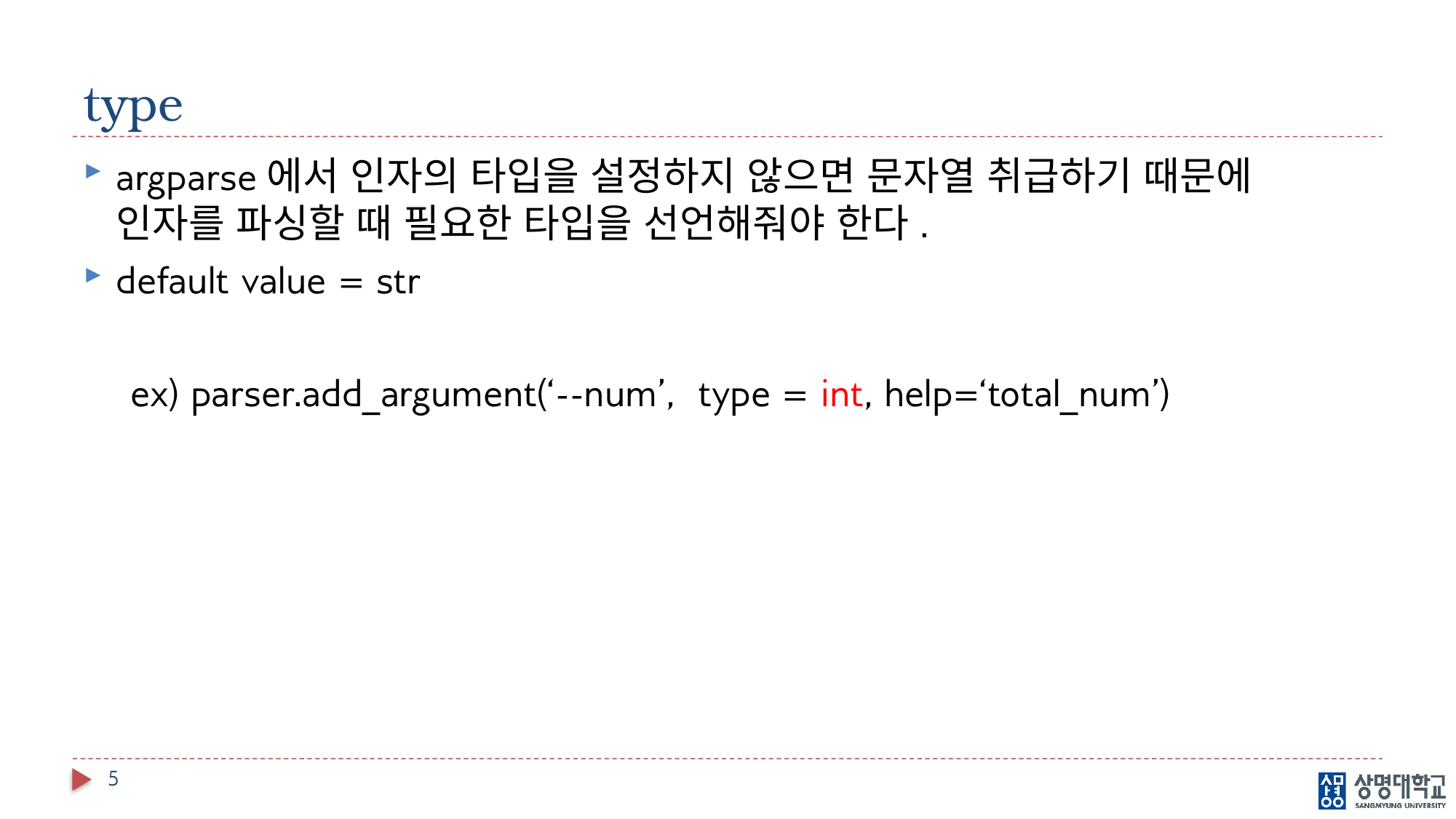

# type
argparse에서 인자의 타입을 설정하지 않으면 문자열 취급하기 때문에 인자를 파싱할 때 필요한 타입을 선언해줘야 한다.
default value = str

    ex) parser.add_argument(‘--num’,  type = int, help=‘total_num’)

5